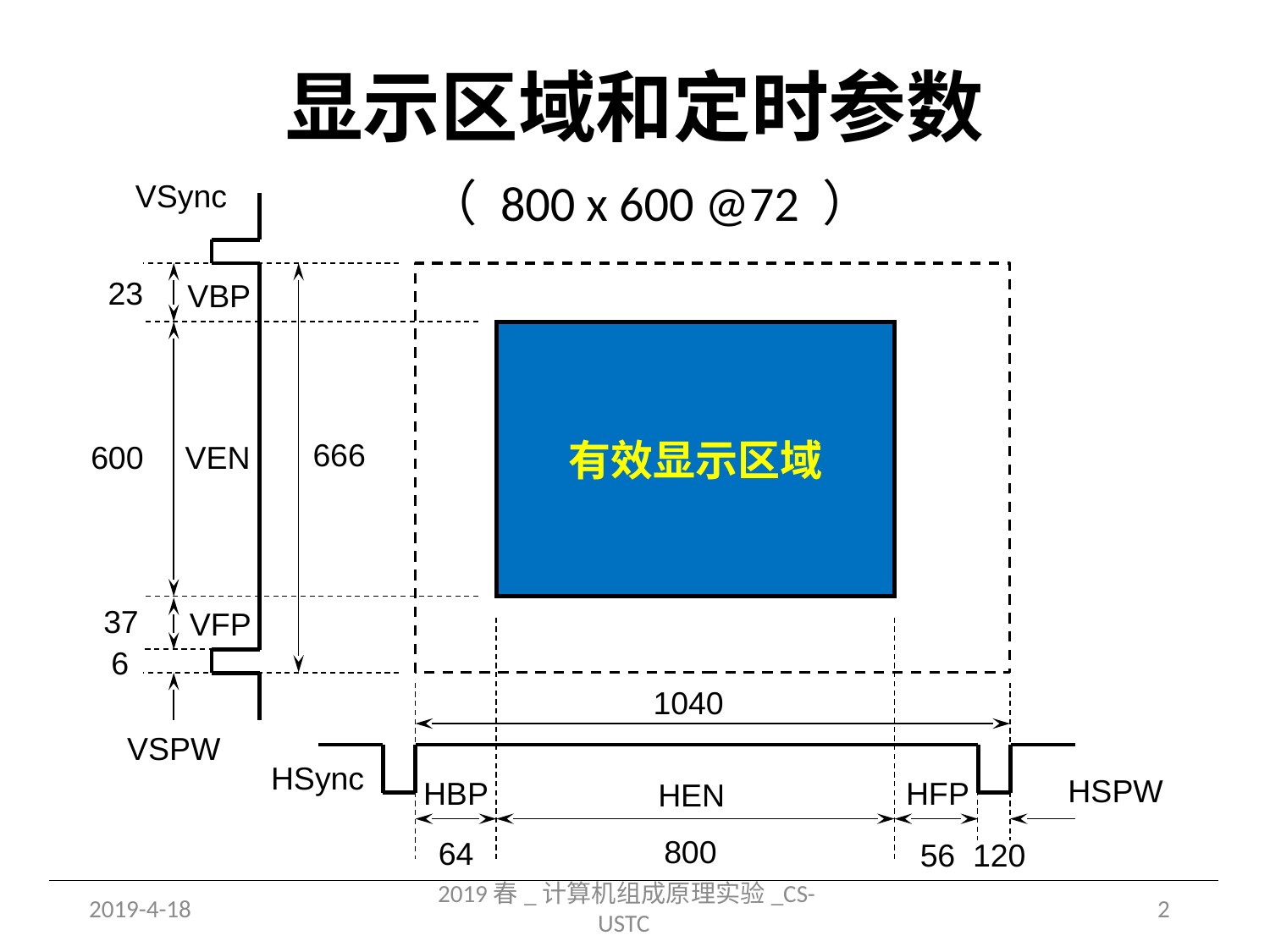

# 显示区域和定时参数
（ 800 x 600 @72 ）
VSync

有效显示区域
23
VBP
666
VEN
600
37
VFP
6
1040
VSPW
HSync
HSPW
HFP
HBP
HEN
800
64
56
120
2019-4-18
2019春_计算机组成原理实验_CS-USTC
2